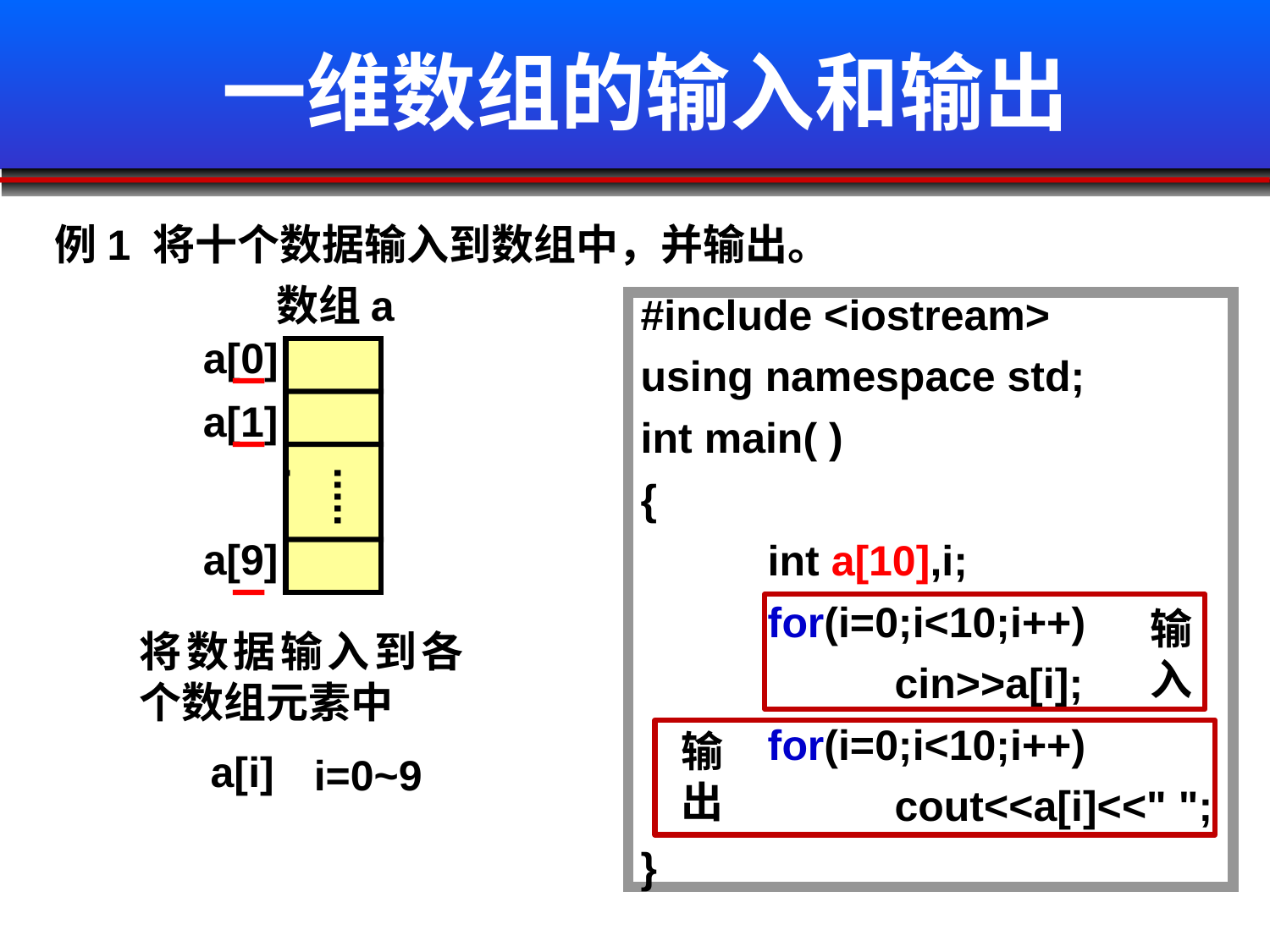

# 一维数组的输入和输出
例1 将十个数据输入到数组中，并输出。
数组a
a[0]

a[1]

......
a[9]

#include <iostream>
using namespace std;
int main( )
{
	int a[10],i;
	for(i=0;i<10;i++)
		cin>>a[i];
	for(i=0;i<10;i++)
		cout<<a[i]<<" ";
}

输入
将数据输入到各个数组元素中
输出

a[i]
i=0~9